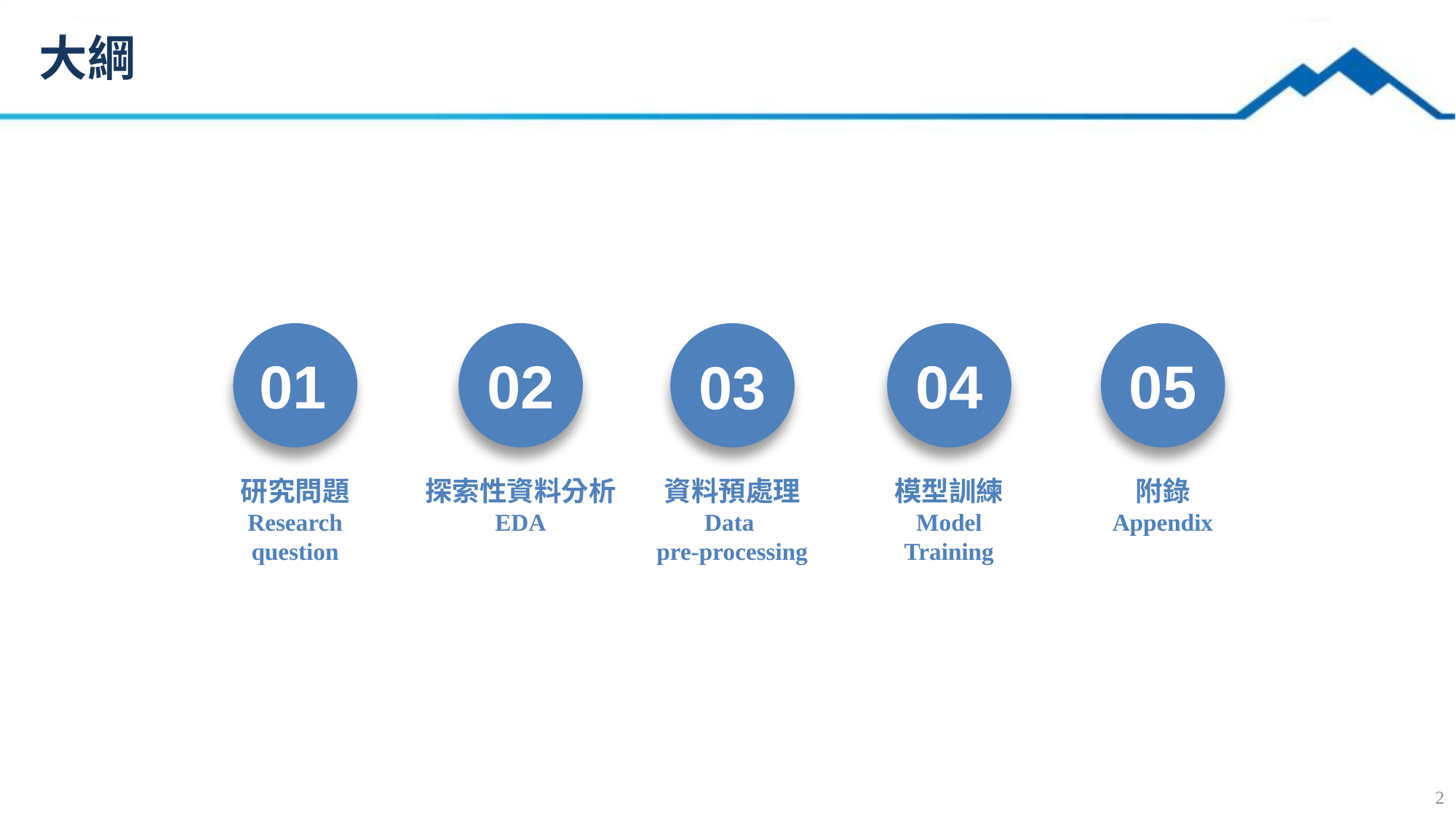

# 大綱

01
02
04
05
03
研究問題
Research
question
資料預處理
Data
pre-processing
模型訓練
Model
Training
附錄
Appendix
探索性資料分析
EDA
2